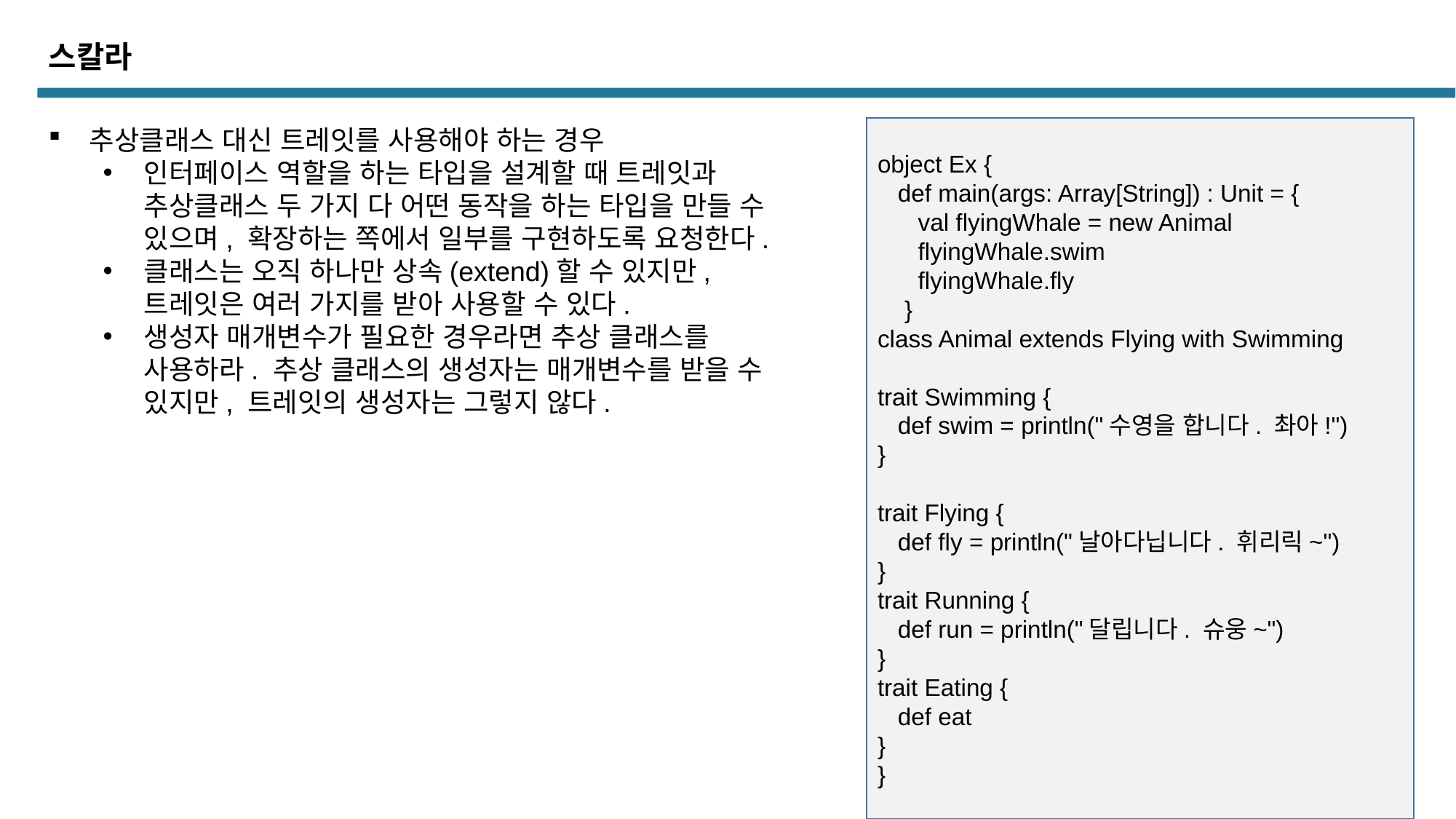

스칼라
추상클래스 대신 트레잇를 사용해야 하는 경우
인터페이스 역할을 하는 타입을 설계할 때 트레잇과 추상클래스 두 가지 다 어떤 동작을 하는 타입을 만들 수 있으며, 확장하는 쪽에서 일부를 구현하도록 요청한다.
클래스는 오직 하나만 상속(extend)할 수 있지만, 트레잇은 여러 가지를 받아 사용할 수 있다.
생성자 매개변수가 필요한 경우라면 추상 클래스를 사용하라. 추상 클래스의 생성자는 매개변수를 받을 수 있지만, 트레잇의 생성자는 그렇지 않다.
object Ex {
   def main(args: Array[String]) : Unit = {
      val flyingWhale = new Animal
      flyingWhale.swim
      flyingWhale.fly
    }
class Animal extends Flying with Swimming

trait Swimming {
   def swim = println("수영을 합니다. 촤아!")
}

trait Flying {
   def fly = println("날아다닙니다. 휘리릭~")
}
trait Running {
   def run = println("달립니다. 슈웅~")
}
trait Eating {
   def eat
}
}